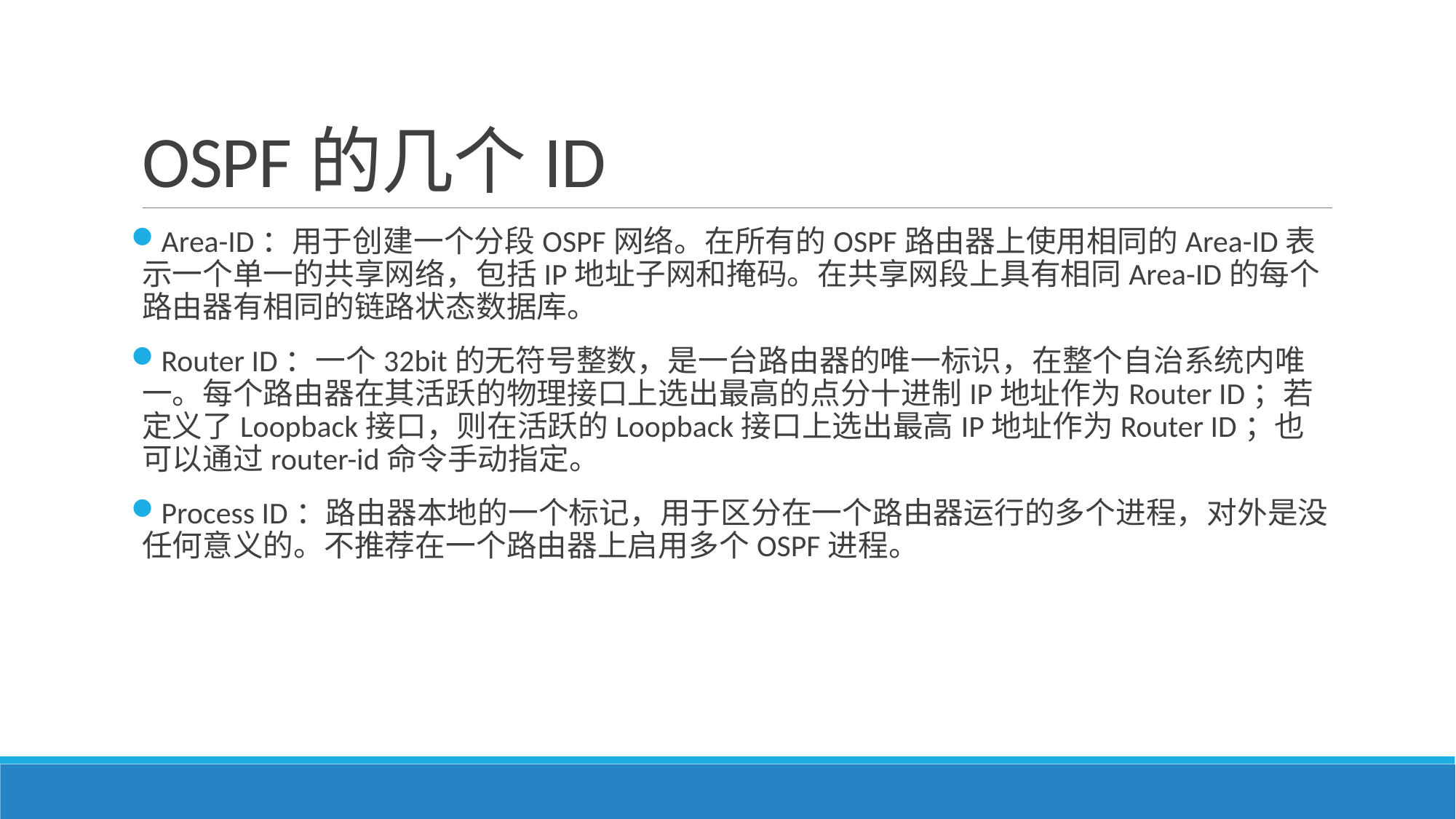

# OSPF的几个ID
Area-ID：用于创建一个分段OSPF网络。在所有的OSPF路由器上使用相同的Area-ID表示一个单一的共享网络，包括IP地址子网和掩码。在共享网段上具有相同Area-ID的每个路由器有相同的链路状态数据库。
Router ID：一个32bit的无符号整数，是一台路由器的唯一标识，在整个自治系统内唯一。每个路由器在其活跃的物理接口上选出最高的点分十进制IP地址作为Router ID；若定义了Loopback接口，则在活跃的Loopback接口上选出最高IP地址作为Router ID；也可以通过router-id命令手动指定。
Process ID：路由器本地的一个标记，用于区分在一个路由器运行的多个进程，对外是没任何意义的。不推荐在一个路由器上启用多个OSPF进程。